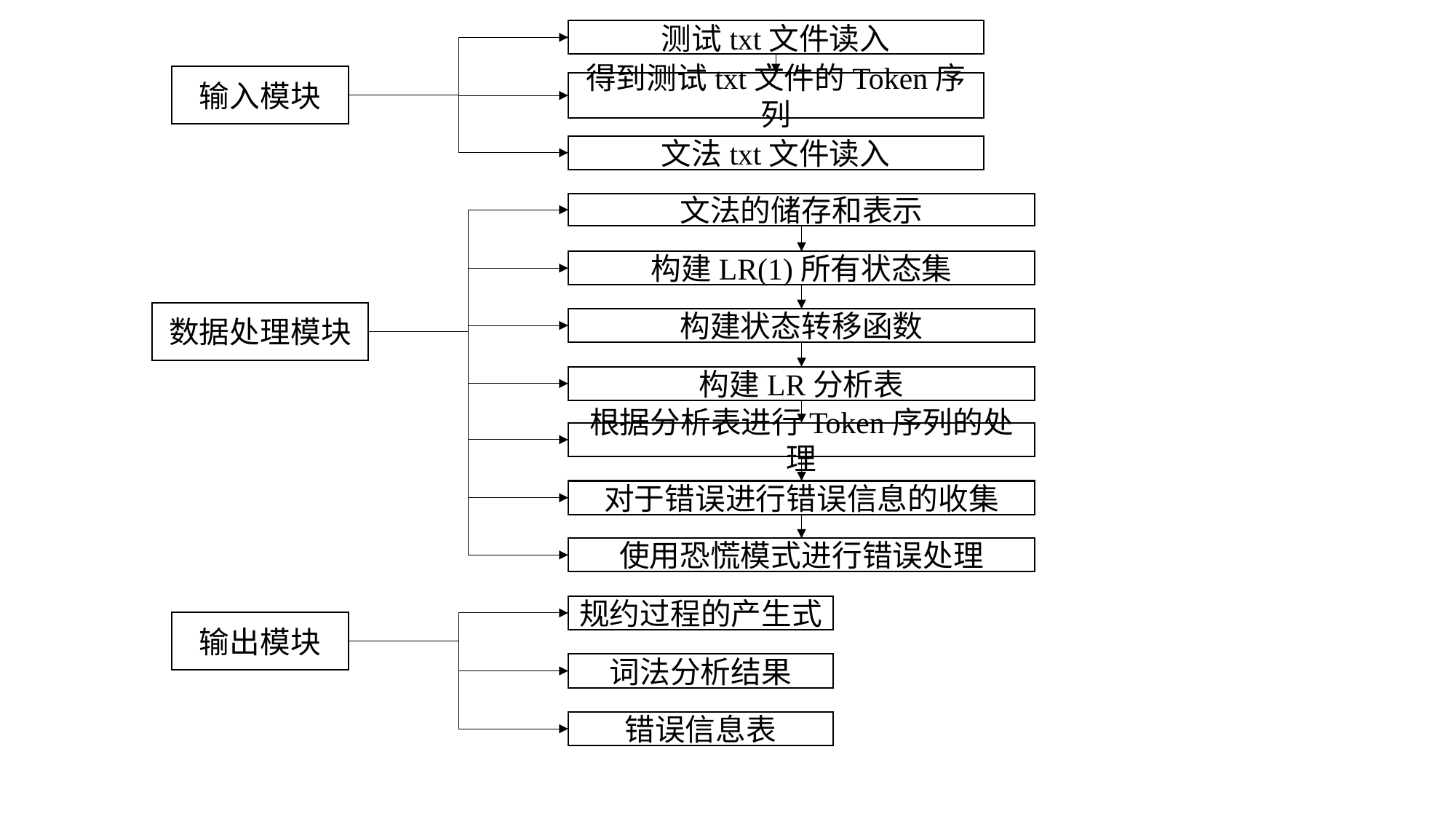

测试txt文件读入
输入模块
得到测试txt文件的Token序列
文法txt文件读入
文法的储存和表示
构建LR(1)所有状态集
数据处理模块
构建状态转移函数
构建LR分析表
根据分析表进行Token序列的处理
对于错误进行错误信息的收集
使用恐慌模式进行错误处理
规约过程的产生式
输出模块
词法分析结果
错误信息表